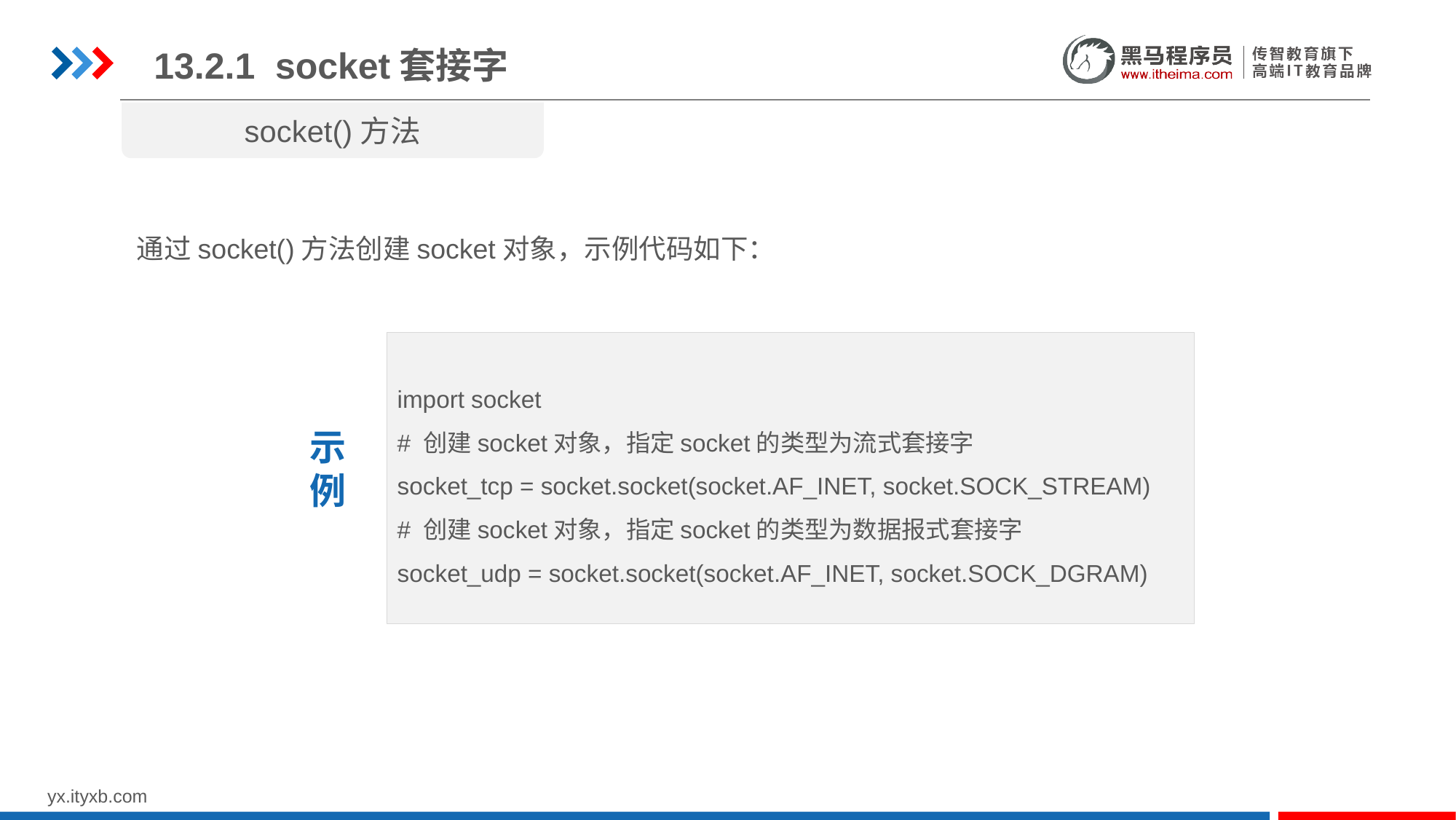

13.2.1  socket套接字

socket()方法
通过socket()方法创建socket对象，示例代码如下：
import socket
# 创建socket对象，指定socket的类型为流式套接字
socket_tcp = socket.socket(socket.AF_INET, socket.SOCK_STREAM)
# 创建socket对象，指定socket的类型为数据报式套接字
socket_udp = socket.socket(socket.AF_INET, socket.SOCK_DGRAM)
示
例